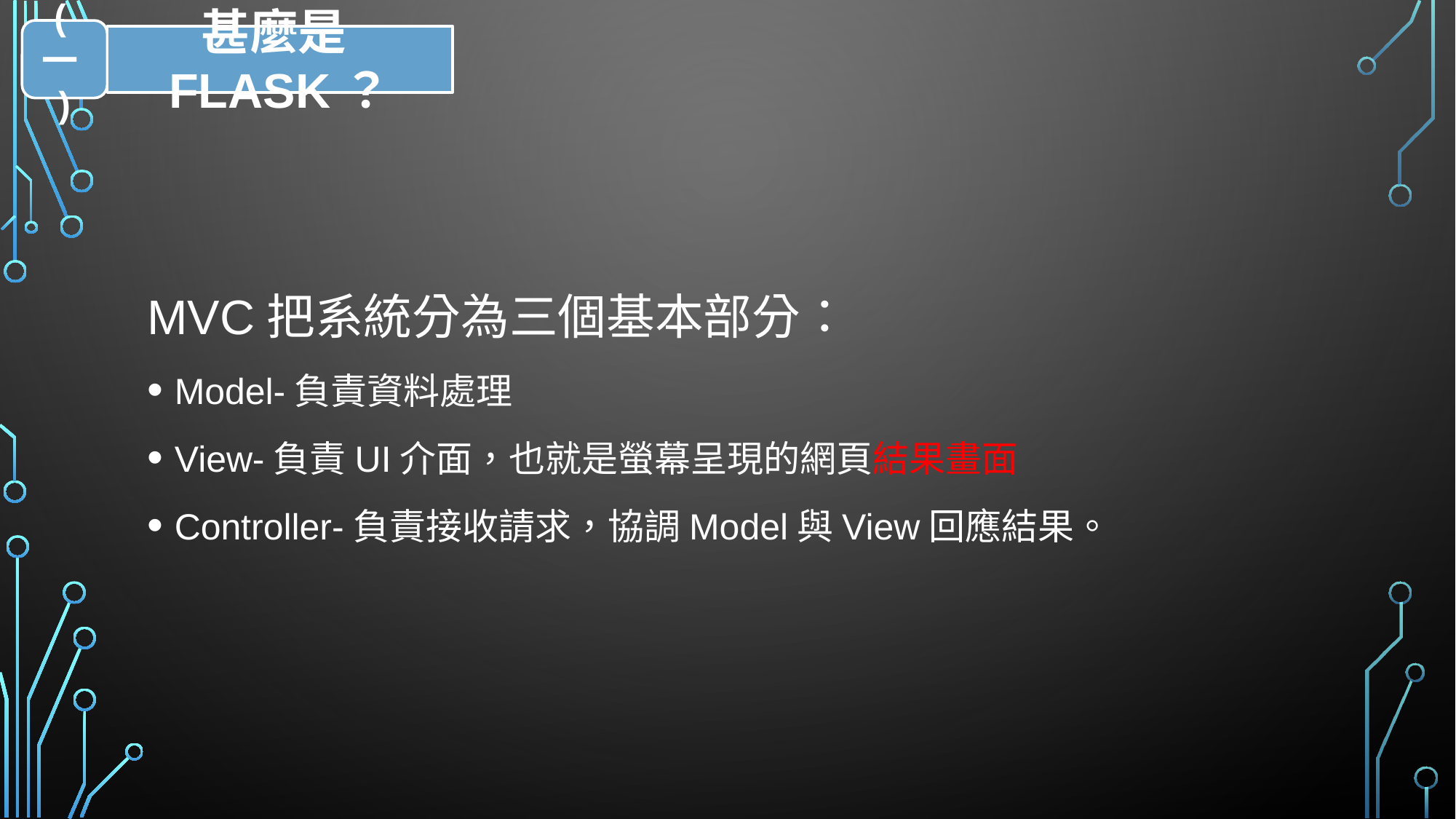

(一)
甚麼是FLASK？
MVC把系統分為三個基本部分：
Model-負責資料處理
View-負責UI介面，也就是螢幕呈現的網頁結果畫面
Controller-負責接收請求，協調Model與View回應結果。